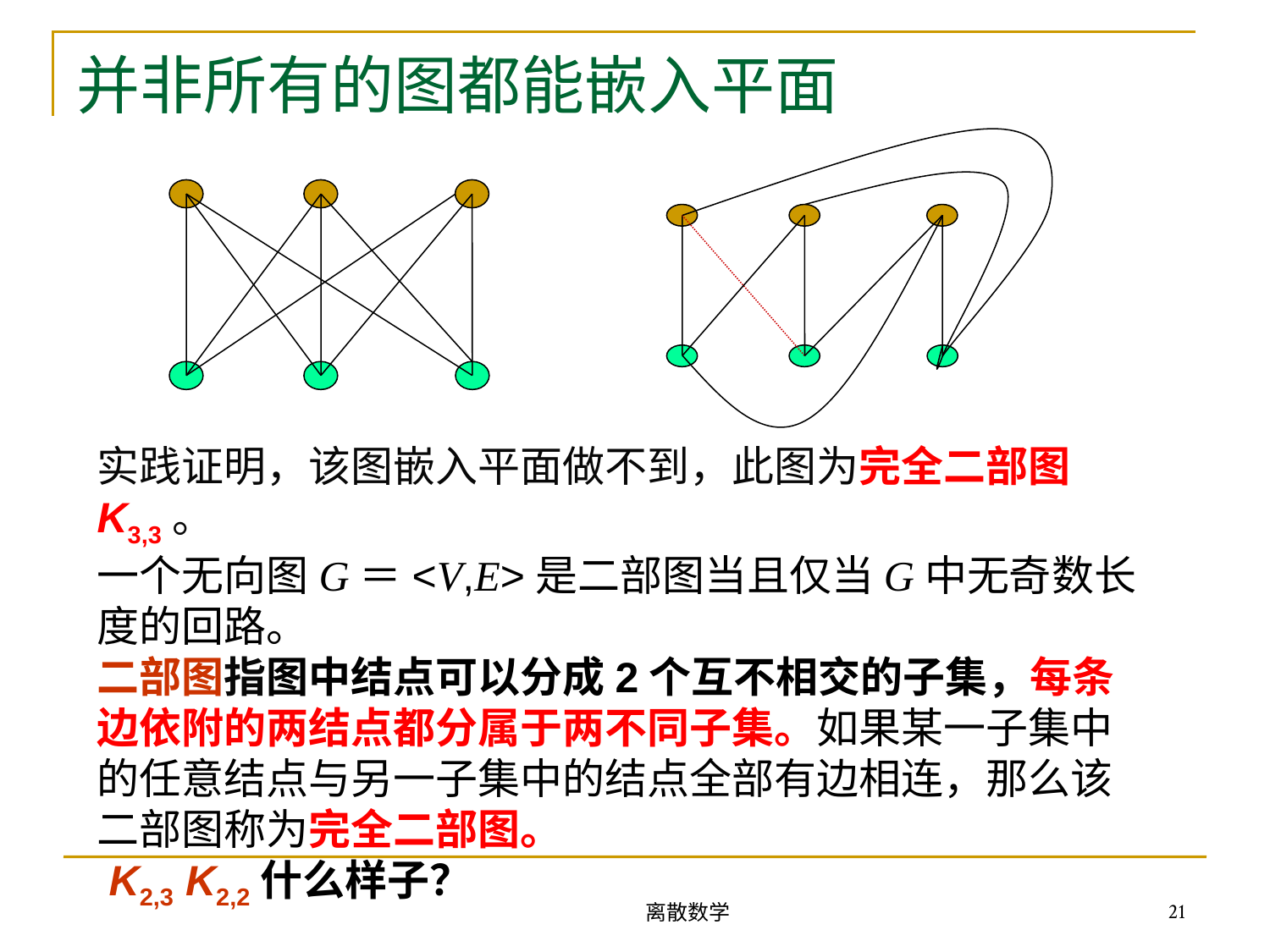

并非所有的图都能嵌入平面

实践证明，该图嵌入平面做不到，此图为完全二部图K3,3。
一个无向图G＝<V,E>是二部图当且仅当G中无奇数长度的回路。
二部图指图中结点可以分成2个互不相交的子集，每条边依附的两结点都分属于两不同子集。如果某一子集中的任意结点与另一子集中的结点全部有边相连，那么该二部图称为完全二部图。
 K2,3 K2,2什么样子？

离散数学
21